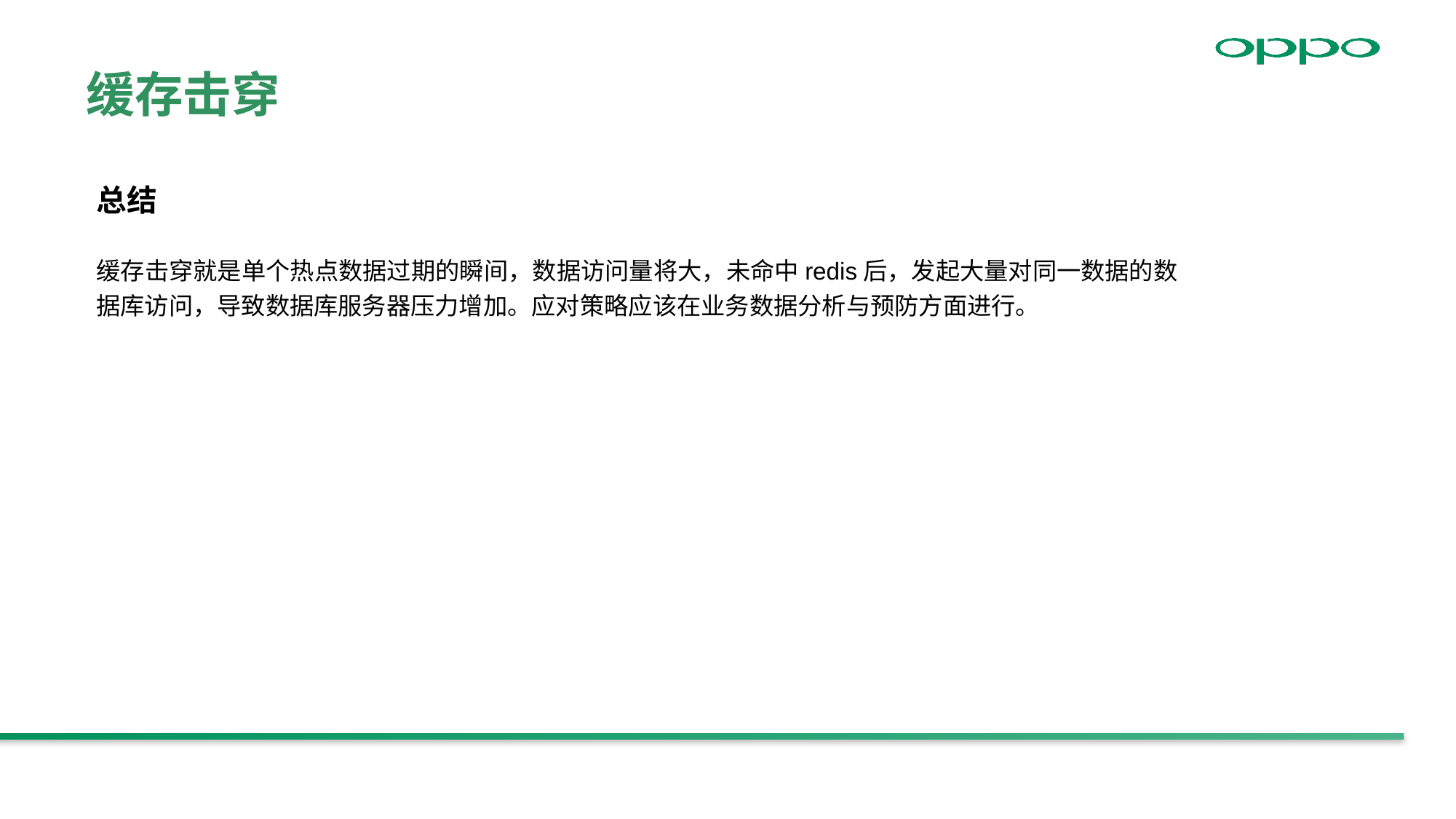

缓存击穿

总结

缓存击穿就是单个热点数据过期的瞬间，数据访问量将大，未命中redis后，发起大量对同一数据的数据库访问，导致数据库服务器压力增加。应对策略应该在业务数据分析与预防方面进行。